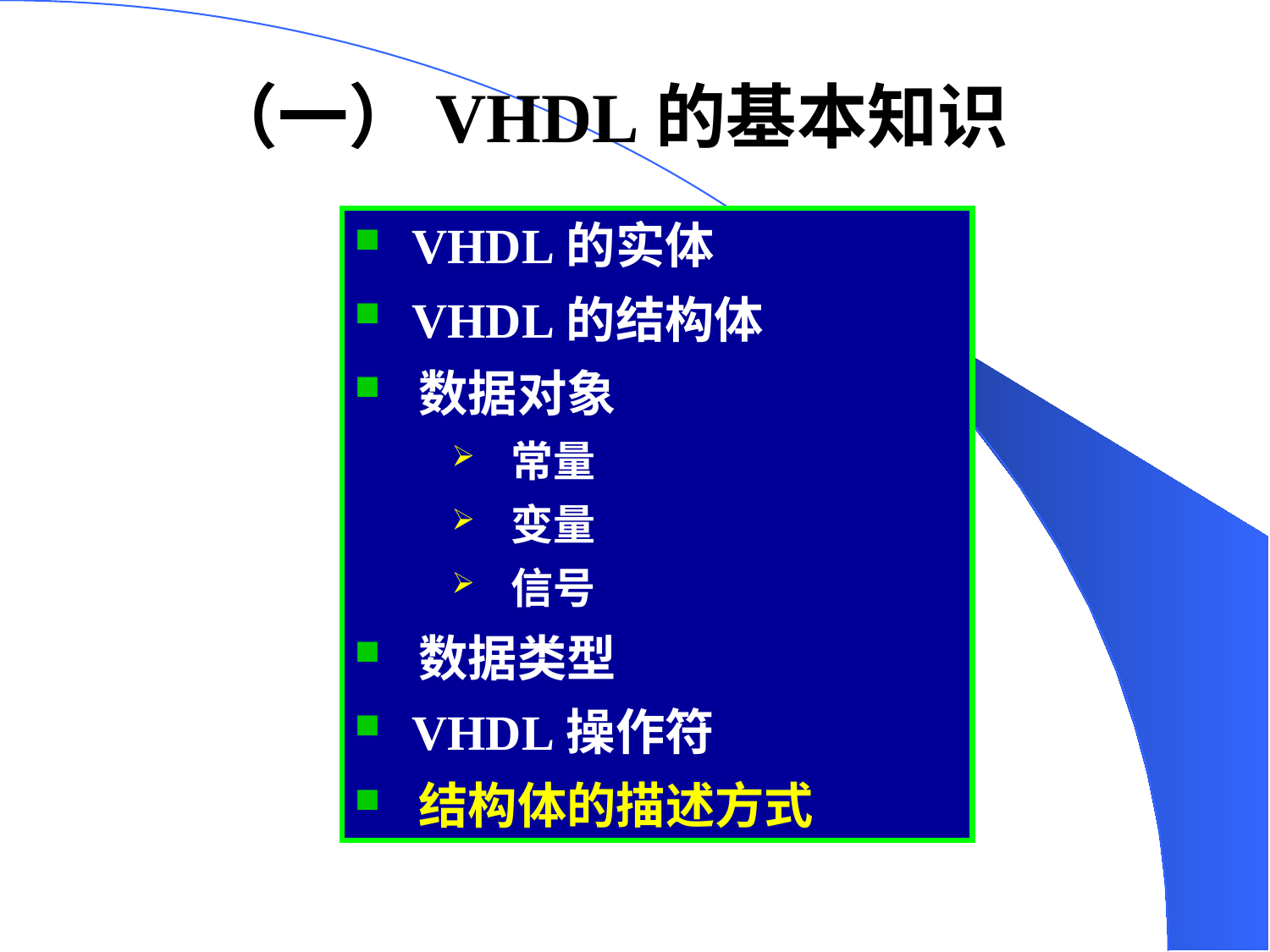

（一）VHDL的基本知识
  VHDL的实体
  VHDL的结构体
  数据对象
  常量
  变量
  信号
  数据类型
  VHDL操作符
  结构体的描述方式